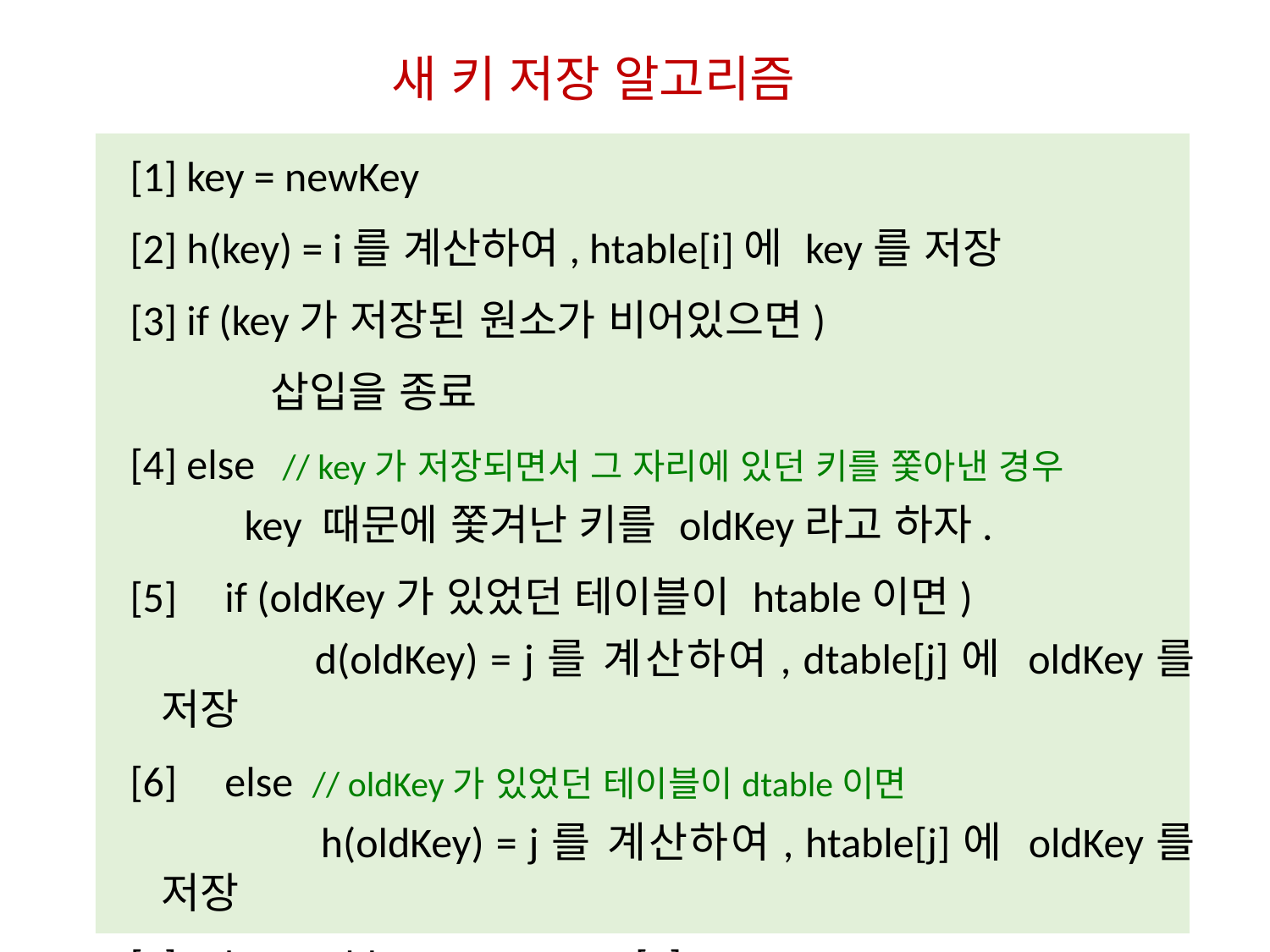

새 키 저장 알고리즘

[1] key = newKey
[2] h(key) = i를 계산하여, htable[i]에 key를 저장
[3] if (key가 저장된 원소가 비어있으면)
           삽입을 종료
[4] else   // key가 저장되면서 그 자리에 있던 키를 쫓아낸 경우
            key 때문에 쫓겨난 키를 oldKey라고 하자.
[5]     if (oldKey가 있었던 테이블이 htable이면)
               d(oldKey) = j를 계산하여, dtable[j]에 oldKey를 저장
[6]     else  // oldKey가 있었던 테이블이dtable이면
                h(oldKey) = j를 계산하여, htable[j]에 oldKey를 저장
[7]     key = oldKey, go to step [3]